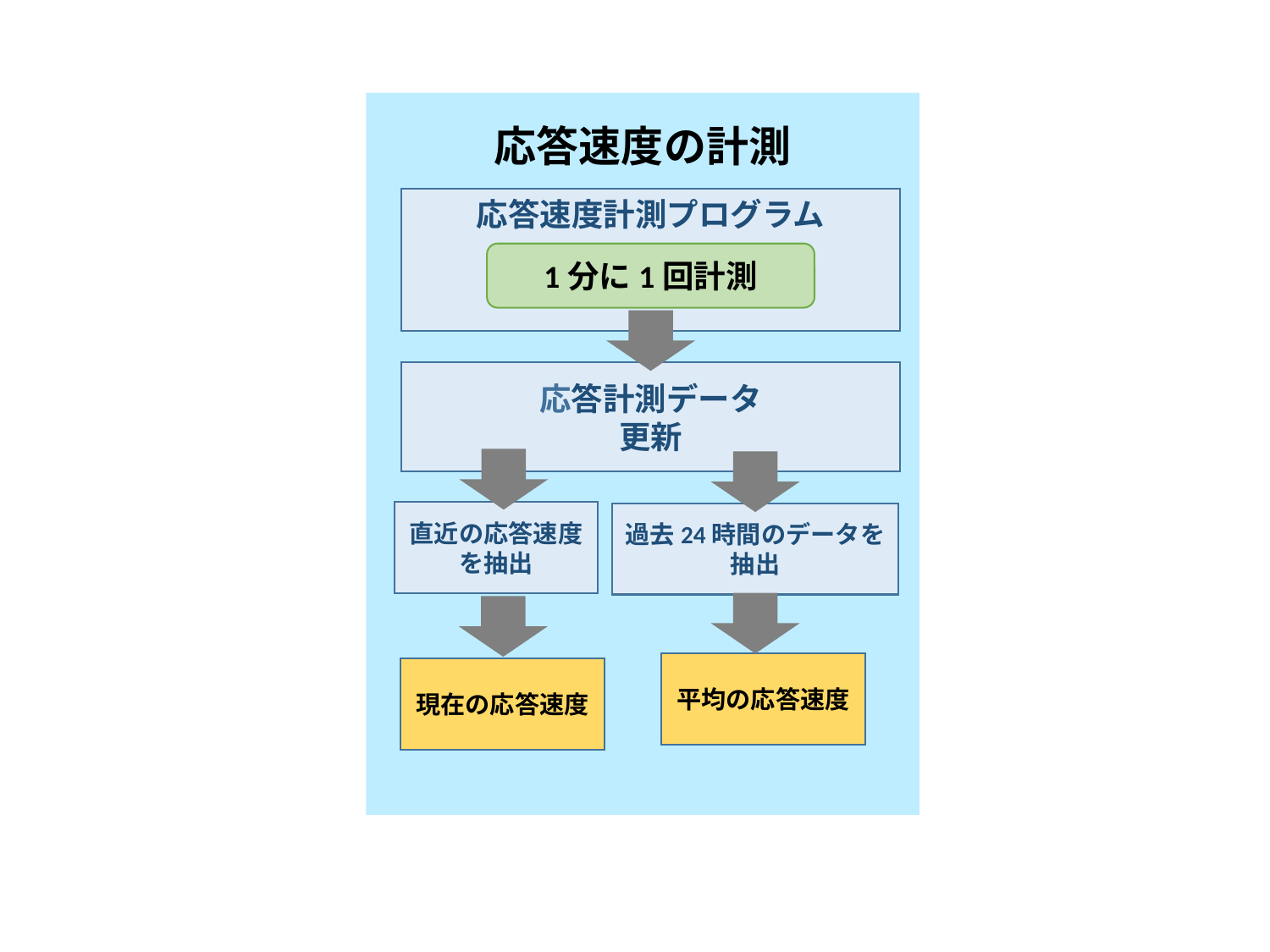

応答速度の計測
応答速度計測プログラム
1分に1回計測

応答計測データ
更新

直近の応答速度を抽出
過去24時間のデータを抽出

平均の応答速度
現在の応答速度